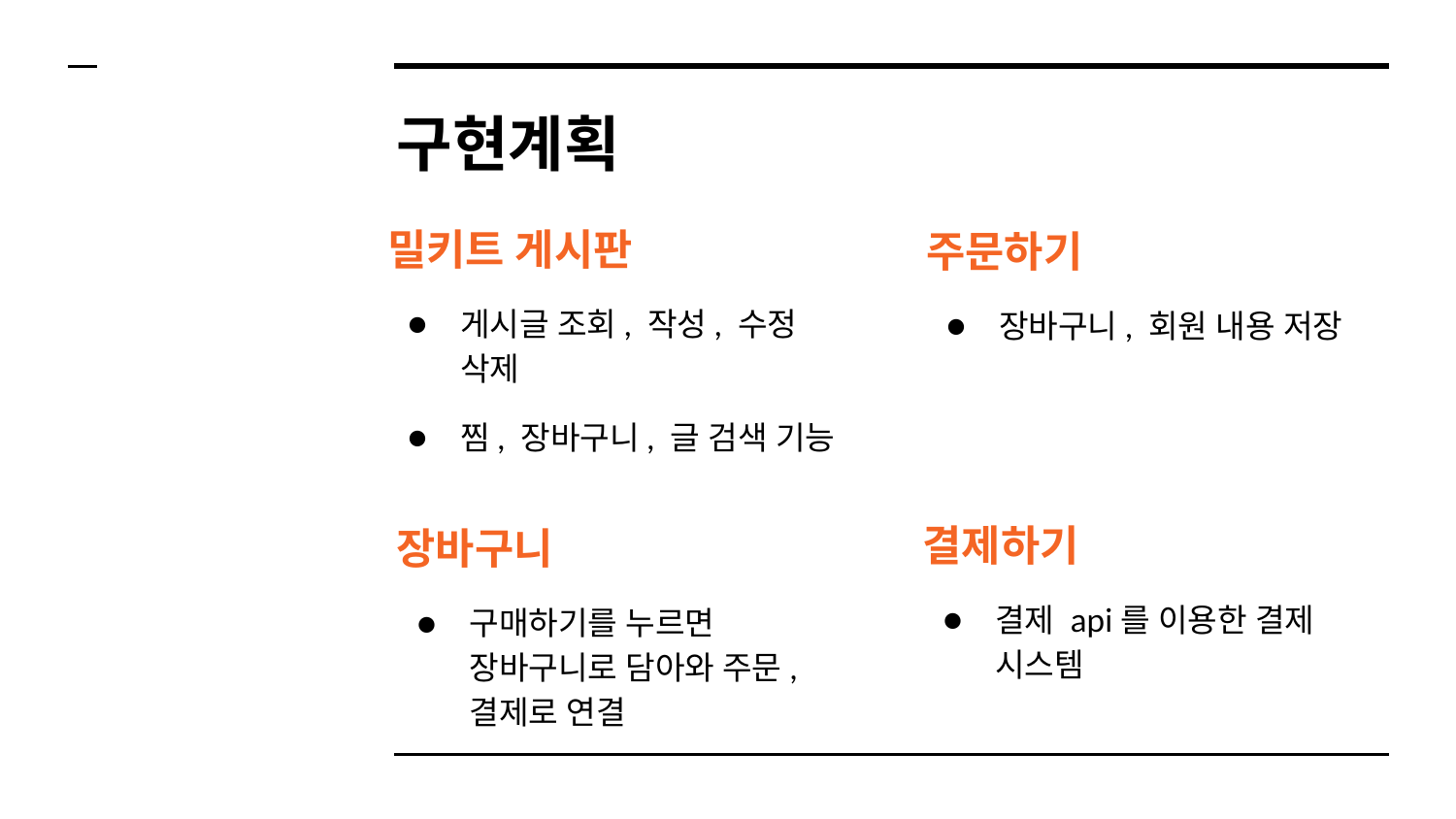

# 구현계획
밀키트 게시판
게시글 조회, 작성, 수정 삭제
찜, 장바구니, 글 검색 기능
주문하기
장바구니, 회원 내용 저장
결제하기
결제 api를 이용한 결제 시스템
장바구니
구매하기를 누르면 장바구니로 담아와 주문, 결제로 연결